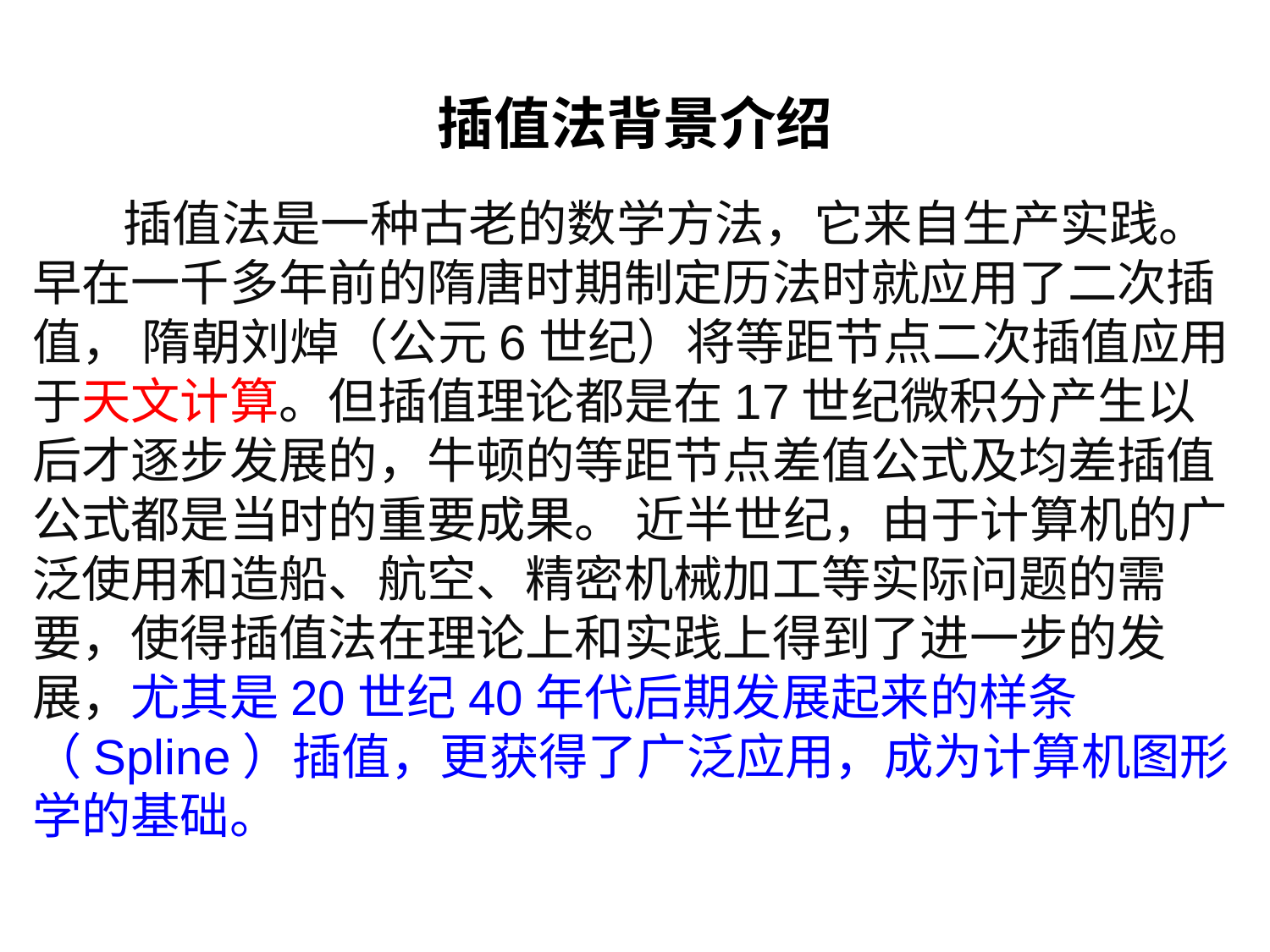

插值法背景介绍
        插值法是一种古老的数学方法，它来自生产实践。 早在一千多年前的隋唐时期制定历法时就应用了二次插值， 隋朝刘焯（公元6世纪）将等距节点二次插值应用于天文计算。但插值理论都是在17世纪微积分产生以后才逐步发展的，牛顿的等距节点差值公式及均差插值公式都是当时的重要成果。 近半世纪，由于计算机的广泛使用和造船、航空、精密机械加工等实际问题的需要，使得插值法在理论上和实践上得到了进一步的发展，尤其是20世纪40年代后期发展起来的样条（Spline）插值，更获得了广泛应用，成为计算机图形学的基础。